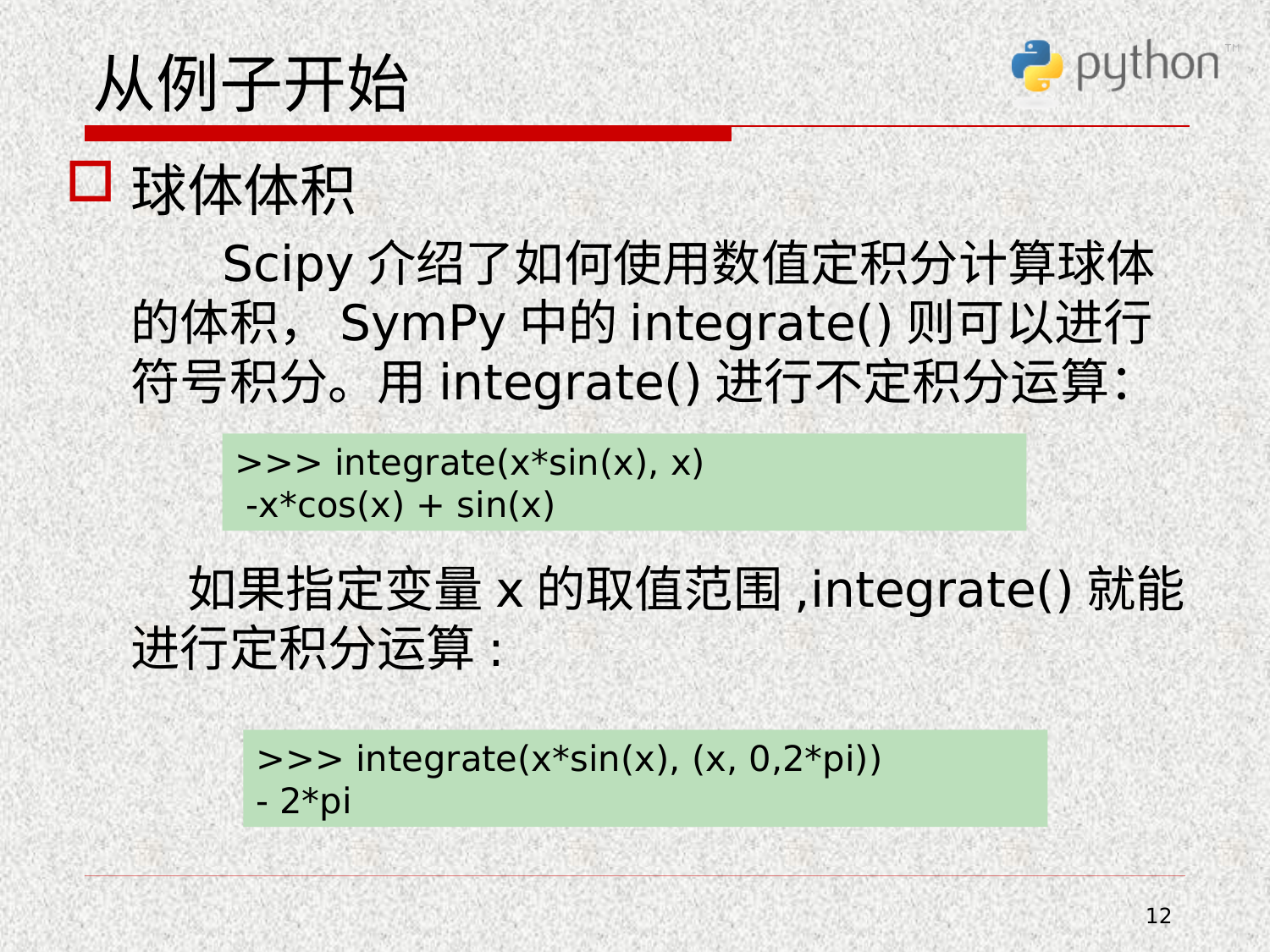

# 从例子开始
球体体积
          Scipy介绍了如何使用数值定积分计算球体的体积，SymPy中的integrate()则可以进行符号积分。用integrate()进行不定积分运算：

          如果指定变量x的取值范围,integrate()就能进行定积分运算:

>>> integrate(x*sin(x), x)
 -x*cos(x) + sin(x)
>>> integrate(x*sin(x), (x, 0,2*pi))
- 2*pi
12